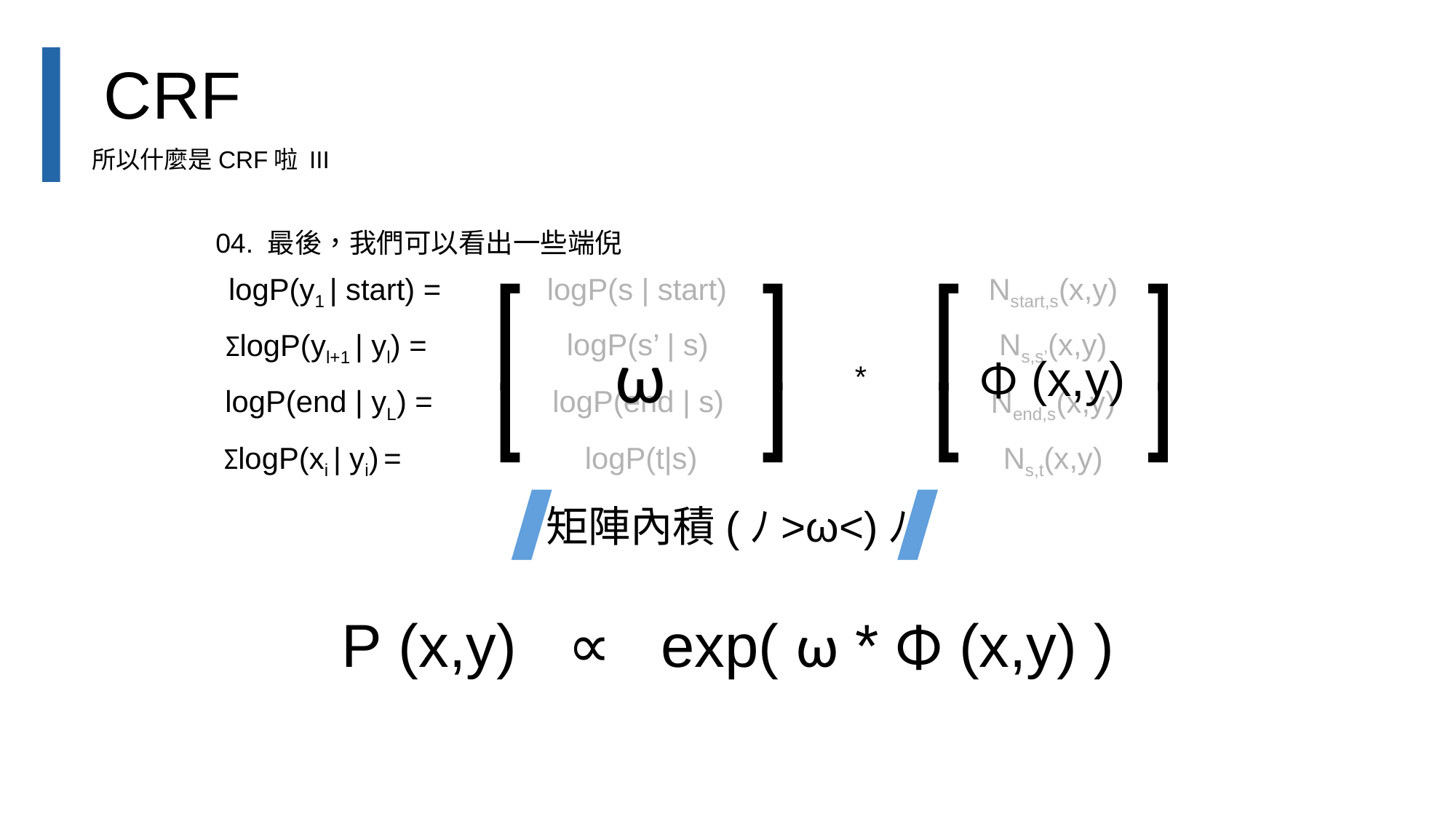

CRF
所以什麼是CRF啦 III
04. 最後，我們可以看出一些端倪
logP(y1 | start) =
logP(s | start)
Nstart,s(x,y)
Φ (x,y)
ω

logP(s’ | s)
Ns,s’(x,y)
ΣlogP(yl+1 | yl) =
*
logP(end | yL) =
logP(end | s)
Nend,s(x,y)
ΣlogP(xi | yi) =
Ns,t(x,y)
logP(t|s)

矩陣內積(ﾉ>ω<)ﾉ
P (x,y)   ∝   exp( ω * Φ (x,y) )